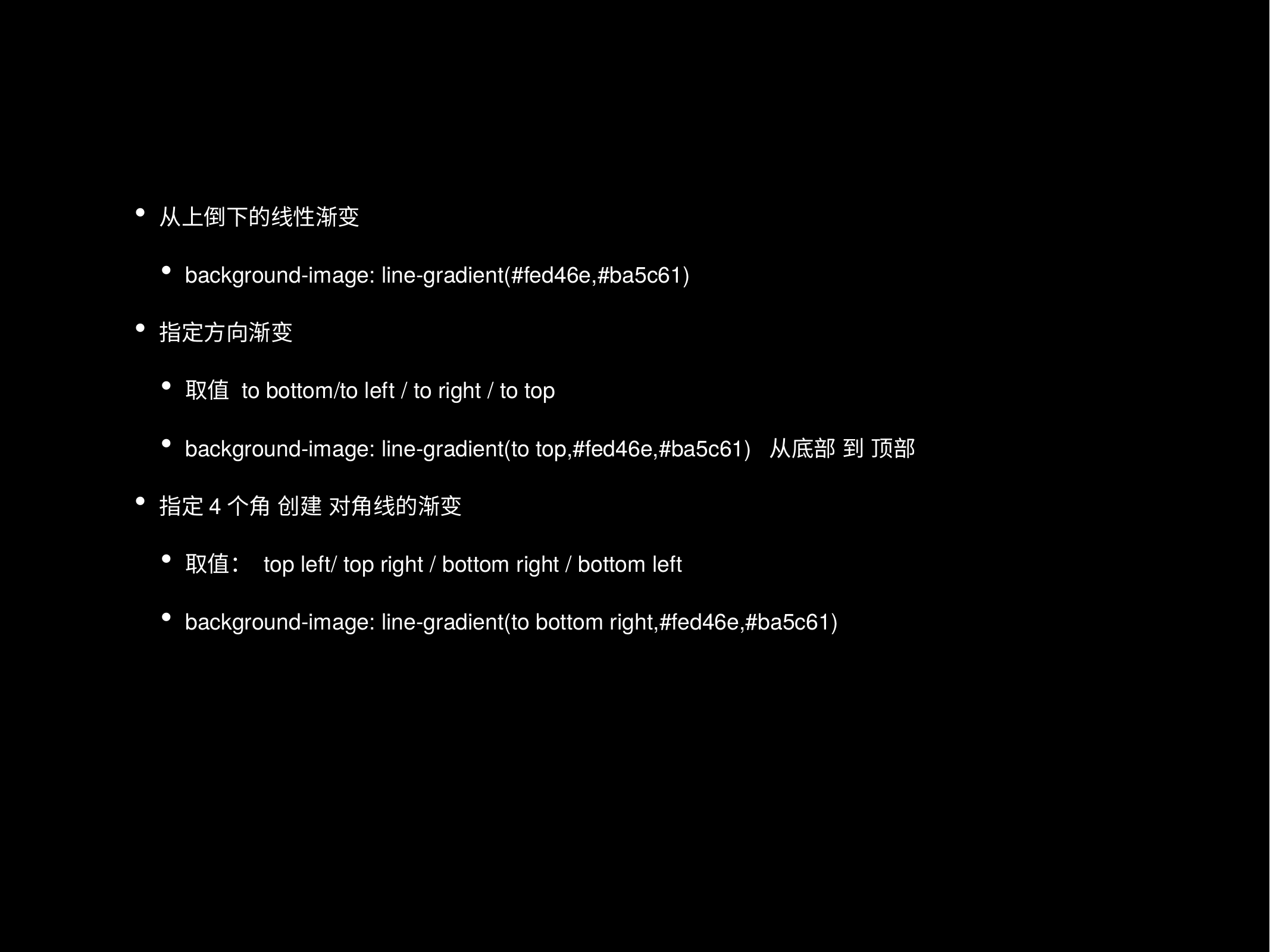

从上倒下的线性渐变
background-image: line-gradient(#fed46e,#ba5c61)
指定方向渐变
取值 to bottom/to left / to right / to top
background-image: line-gradient(to top,#fed46e,#ba5c61)  从底部 到 顶部
指定4个角 创建 对角线的渐变
取值： top left/ top right / bottom right / bottom left
background-image: line-gradient(to bottom right,#fed46e,#ba5c61)